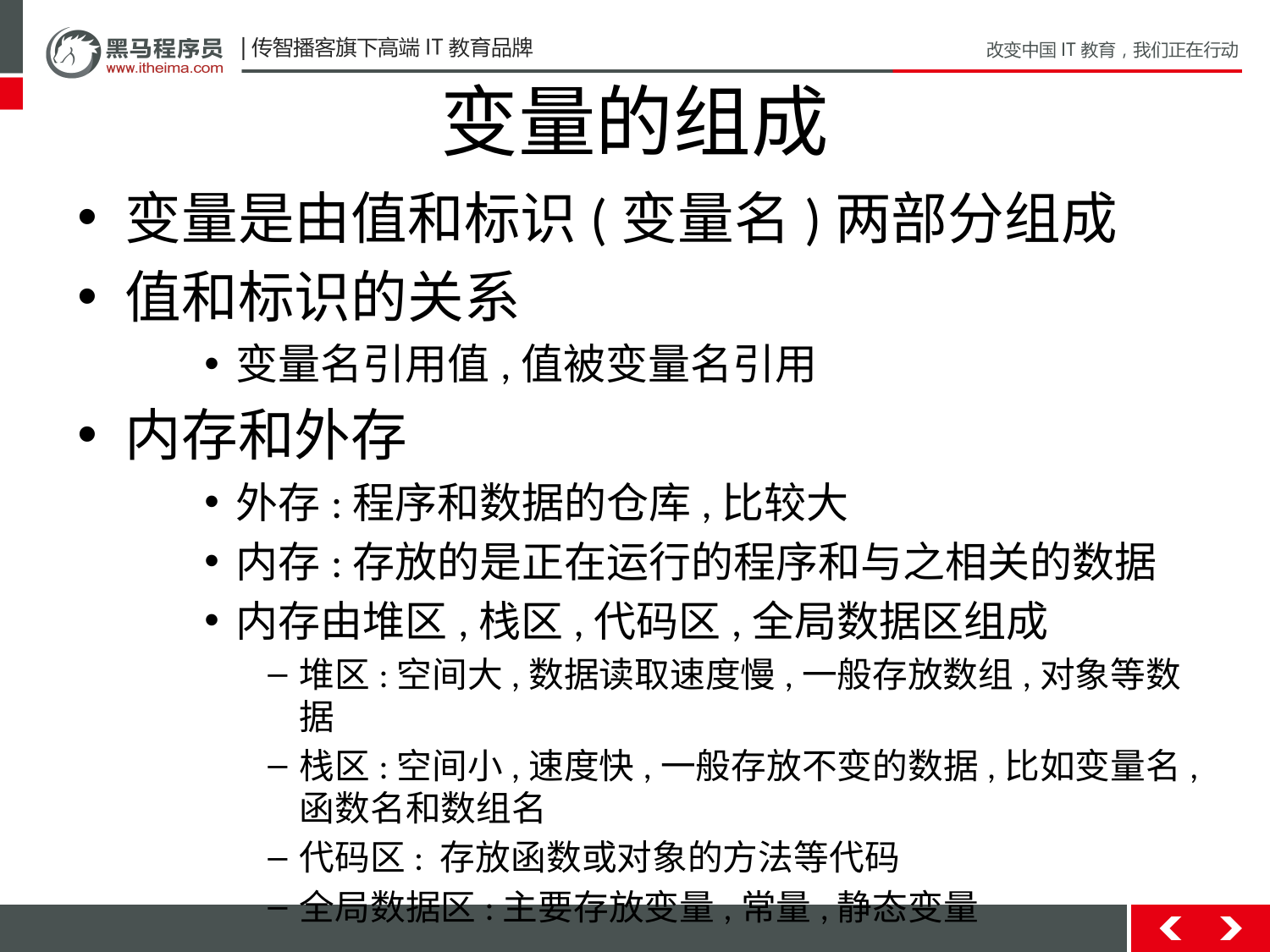

# 变量的组成
变量是由值和标识(变量名)两部分组成
值和标识的关系
变量名引用值,值被变量名引用
内存和外存
外存:程序和数据的仓库,比较大
内存:存放的是正在运行的程序和与之相关的数据
内存由堆区,栈区,代码区,全局数据区组成
堆区:空间大,数据读取速度慢,一般存放数组,对象等数据
栈区:空间小,速度快,一般存放不变的数据,比如变量名,函数名和数组名
代码区: 存放函数或对象的方法等代码
全局数据区:主要存放变量,常量,静态变量